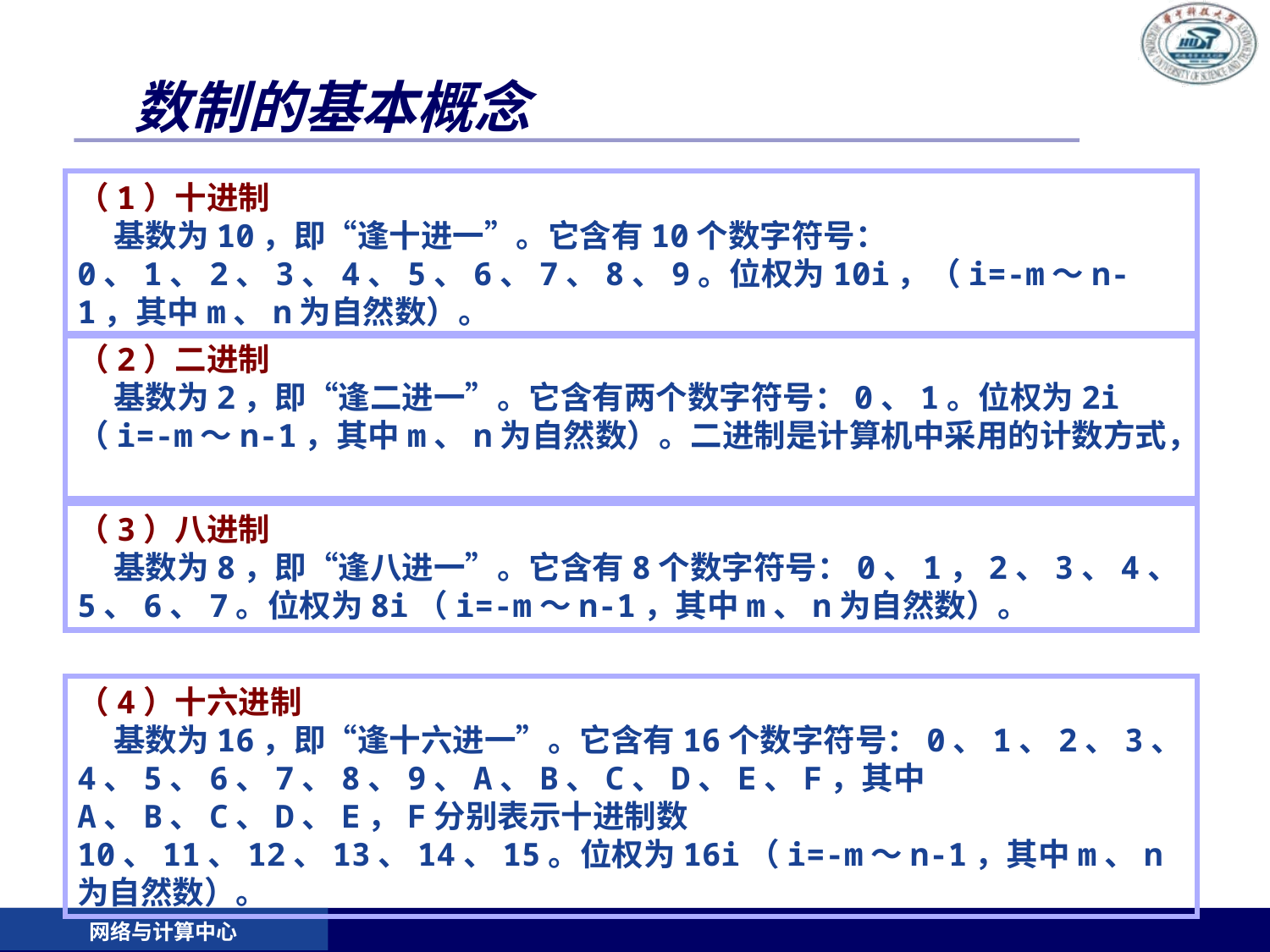

# 数制的基本概念
（1）十进制
    基数为10，即“逢十进一”。它含有10个数字符号：0、1、2、3、4、5、6、7、8、9。位权为10i，（i=-m～n-1，其中m、n为自然数）。
（2）二进制
    基数为2，即“逢二进一”。它含有两个数字符号：0、1。位权为2i（i=-m～n-1，其中m、n为自然数）。二进制是计算机中采用的计数方式，
（3）八进制
    基数为8，即“逢八进一”。它含有8个数字符号：0、1，2、3、4、5、6、7。位权为8i（i=-m～n-1，其中m、n为自然数）。
（4）十六进制
    基数为16，即“逢十六进一”。它含有16个数字符号：0、1、2、3、4、5、6、7、8、9、A、B、C、D、E、F，其中A、B、C、D、E，F分别表示十进制数10、11、12、13、14、15。位权为16i（i=-m～n-1，其中m、n为自然数）。
网络与计算中心